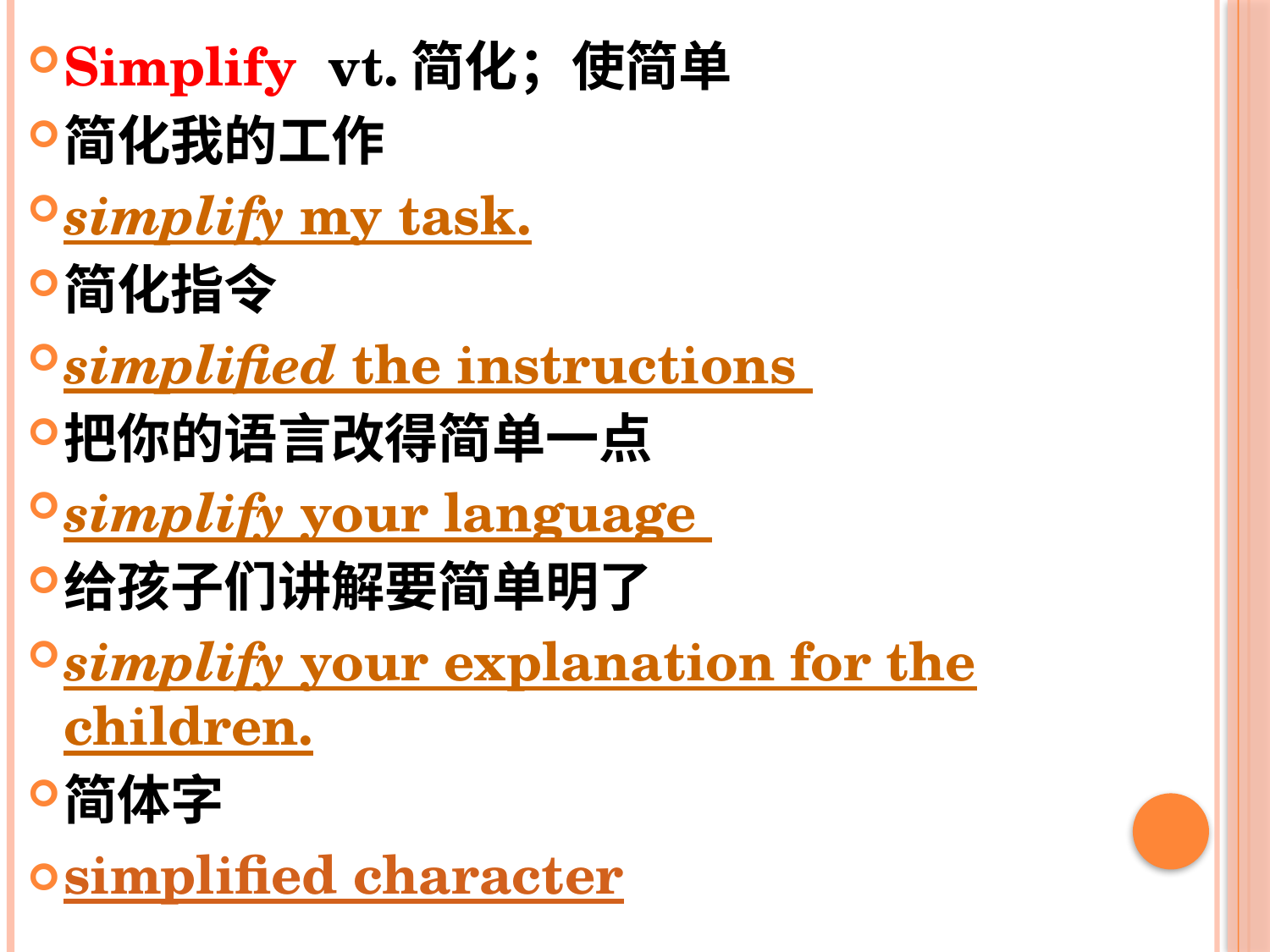

Simplify  vt.简化；使简单
简化我的工作
simplify my task.
简化指令
simplified the instructions
把你的语言改得简单一点
simplify your language
给孩子们讲解要简单明了
simplify your explanation for the children.
简体字
simplified character